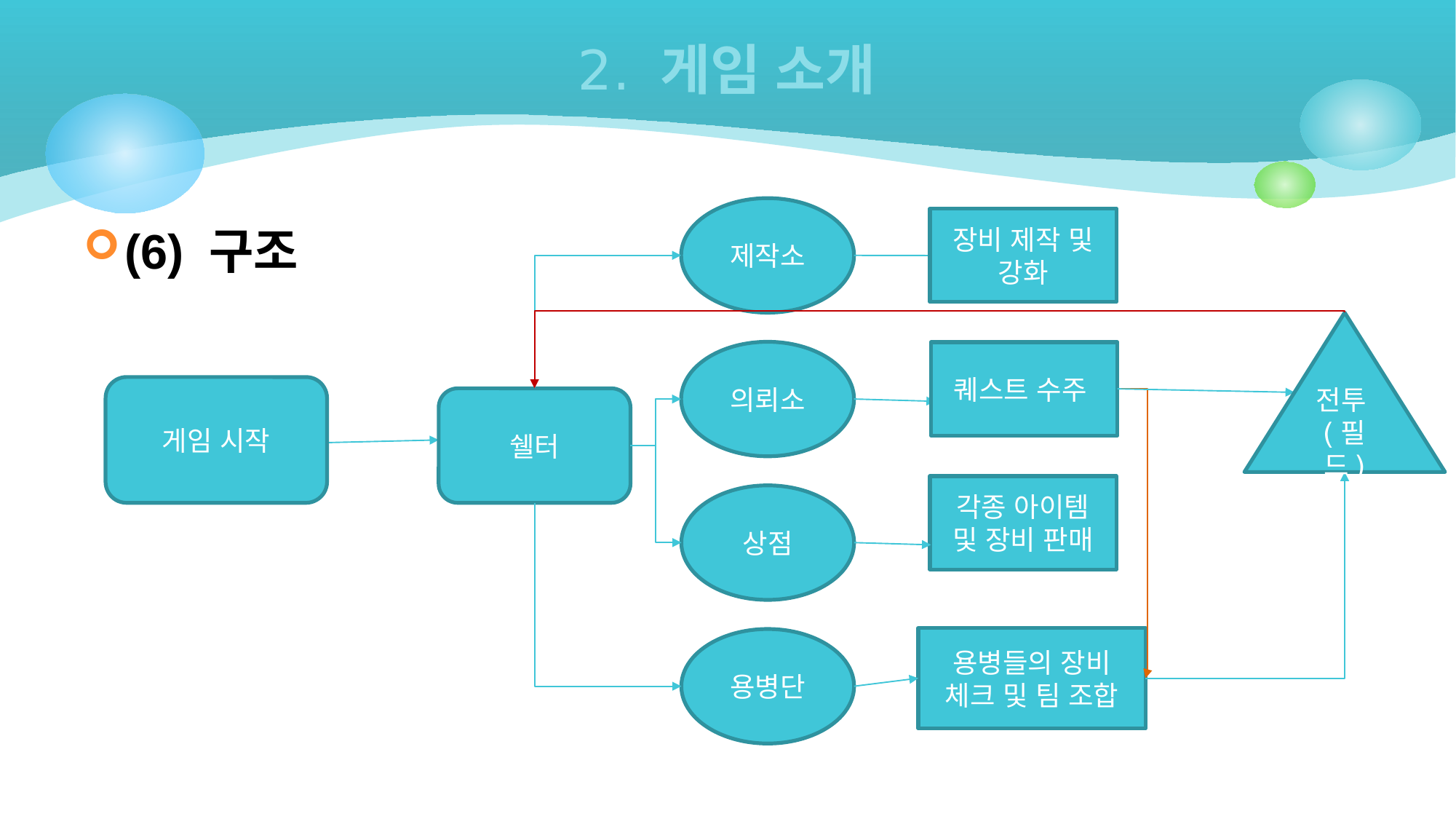

# 2. 게임 소개
제작소
장비 제작 및 강화
(6) 구조
전투(필드)
의뢰소
퀘스트 수주
게임 시작
쉘터
각종 아이템 및 장비 판매
상점
용병들의 장비 체크 및 팀 조합
용병단